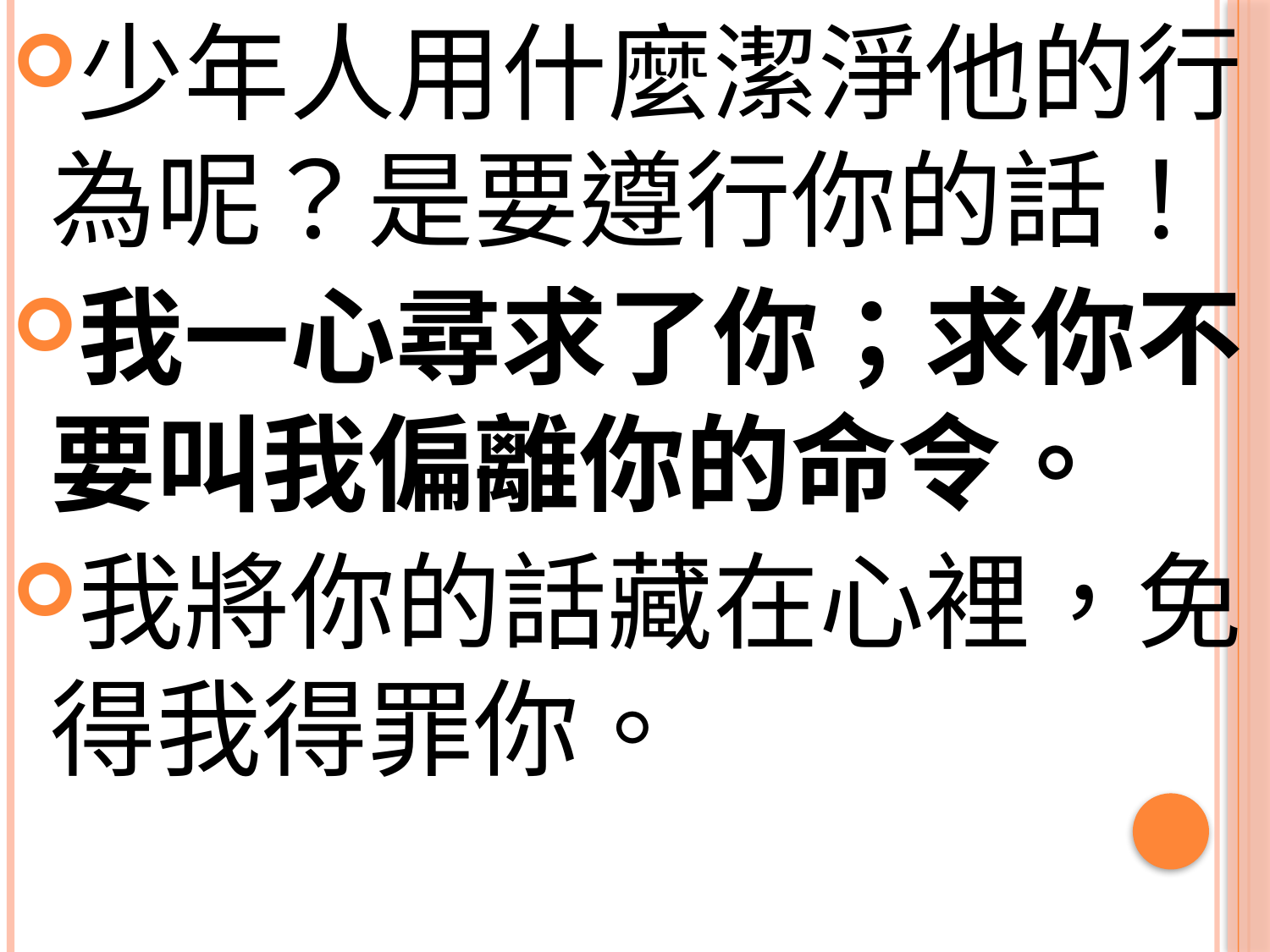

少年人用什麼潔淨他的行為呢？是要遵行你的話！
我一心尋求了你；求你不要叫我偏離你的命令。
我將你的話藏在心裡，免得我得罪你。